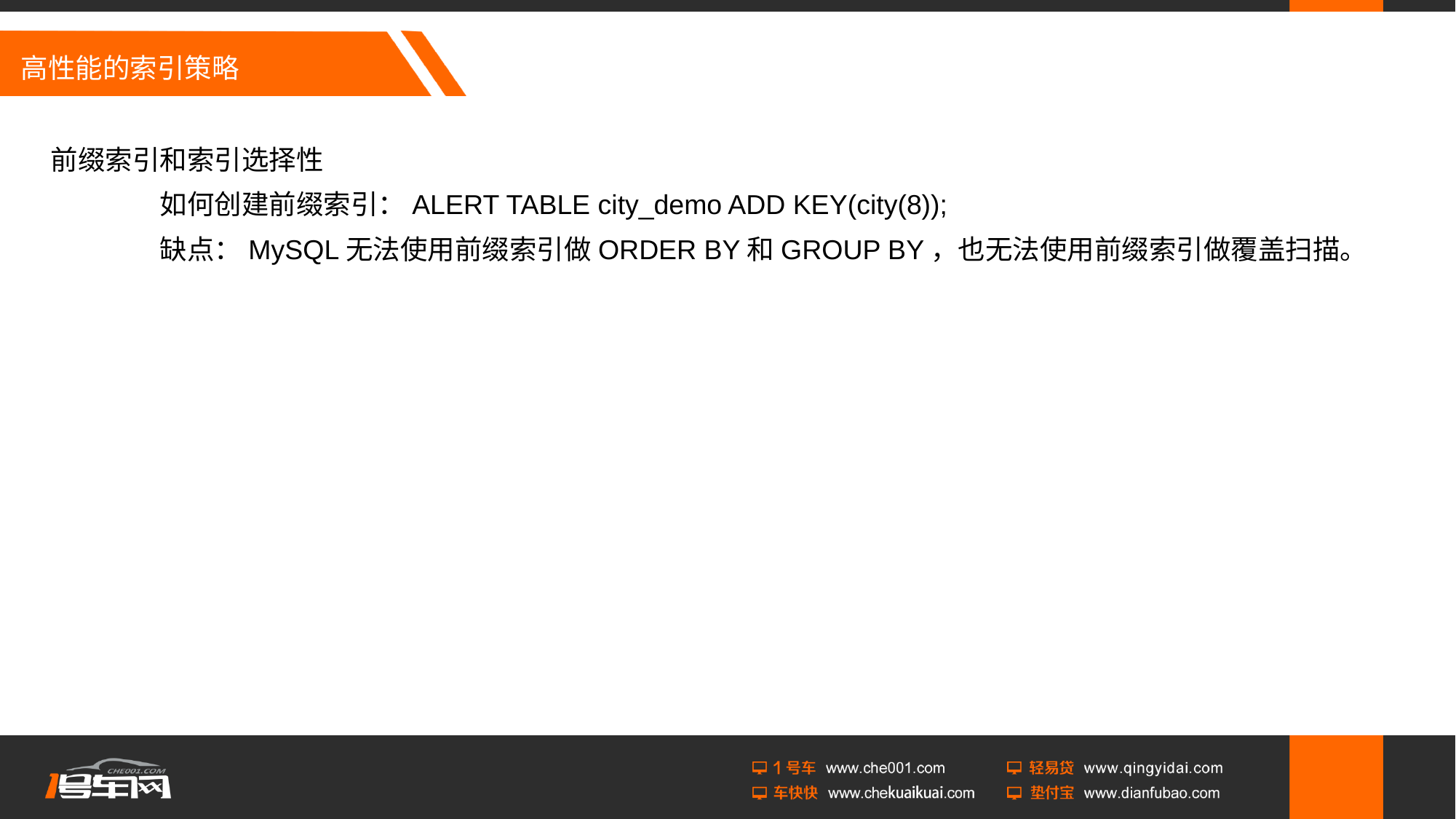

# 高性能的索引策略
前缀索引和索引选择性
	如何创建前缀索引：ALERT TABLE city_demo ADD KEY(city(8));
	缺点：MySQL无法使用前缀索引做ORDER BY和GROUP BY，也无法使用前缀索引做覆盖扫描。